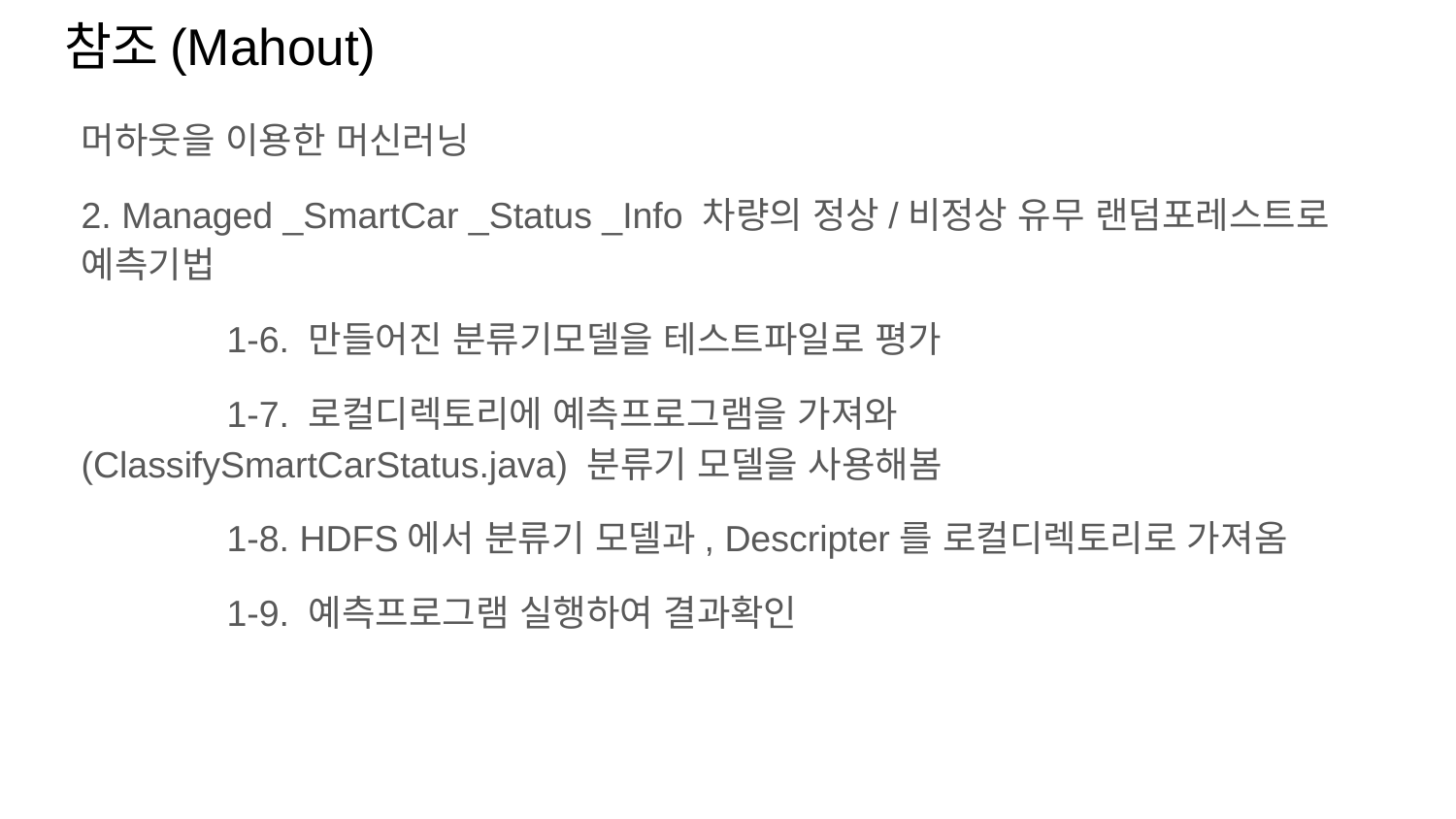

# 참조(Mahout)
머하웃을 이용한 머신러닝
2. Managed _SmartCar _Status _Info 차량의 정상/비정상 유무 랜덤포레스트로 예측기법
	1-6. 만들어진 분류기모델을 테스트파일로 평가
	1-7. 로컬디렉토리에 예측프로그램을 가져와(ClassifySmartCarStatus.java) 분류기 모델을 사용해봄
	1-8. HDFS에서 분류기 모델과, Descripter를 로컬디렉토리로 가져옴
	1-9. 예측프로그램 실행하여 결과확인